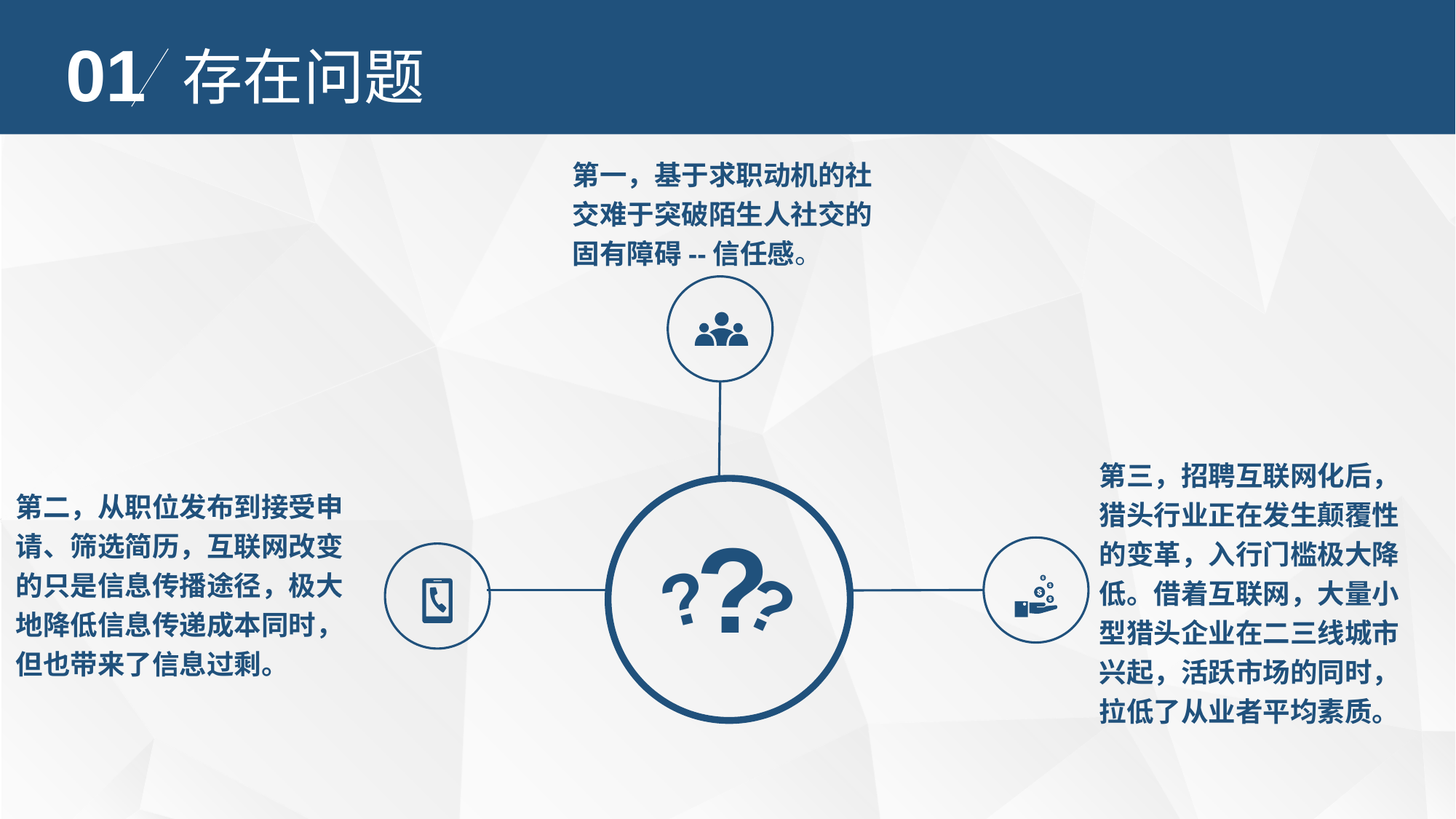

01
存在问题
第一，基于求职动机的社交难于突破陌生人社交的固有障碍--信任感。

第三，招聘互联网化后，猎头行业正在发生颠覆性的变革，入行门槛极大降低。借着互联网，大量小型猎头企业在二三线城市兴起，活跃市场的同时，拉低了从业者平均素质。
第二，从职位发布到接受申请、筛选简历，互联网改变的只是信息传播途径，极大地降低信息传递成本同时，但也带来了信息过剩。

?
?
?